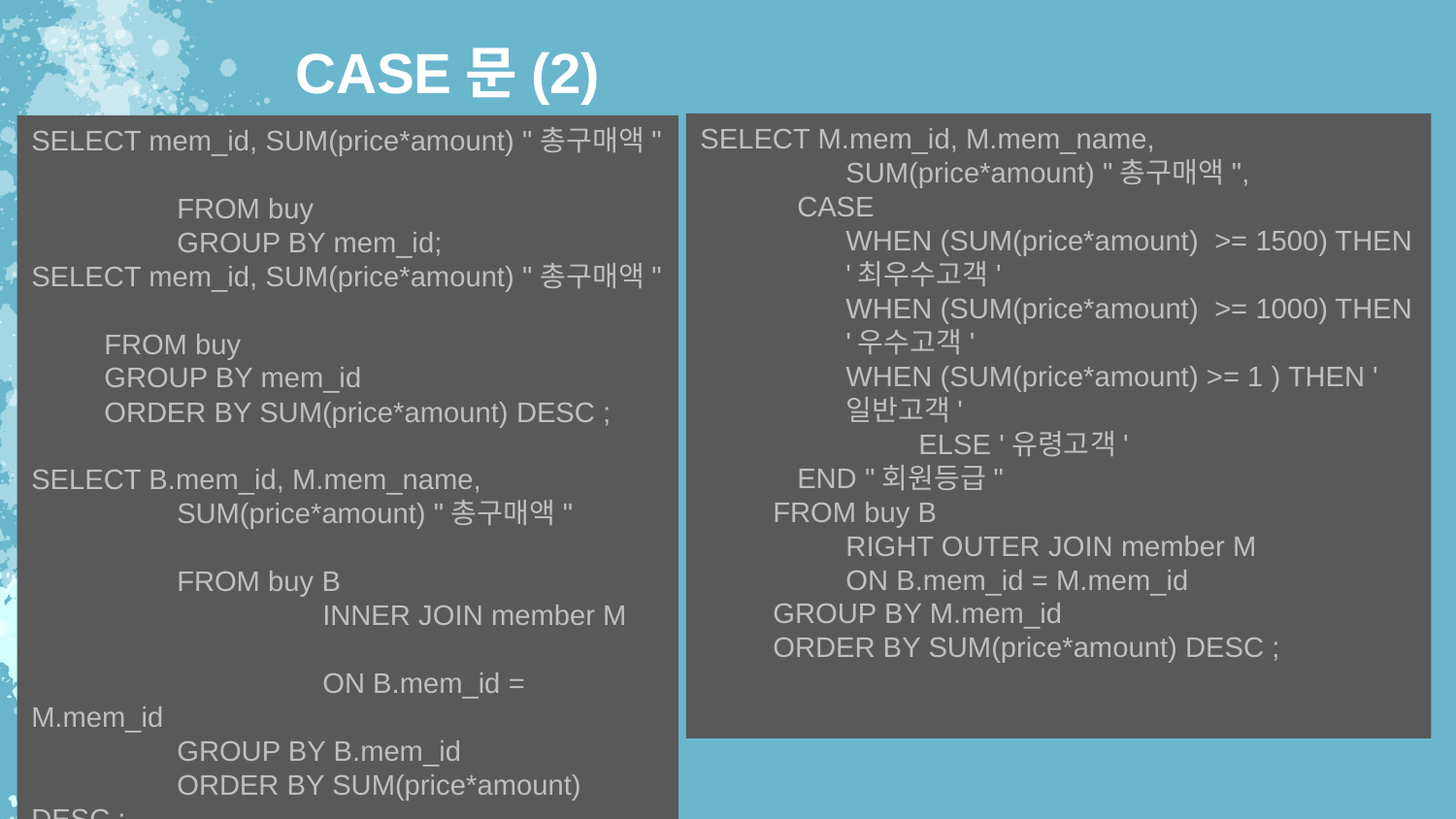

CASE문(2)
SELECT M.mem_id, M.mem_name,
	SUM(price*amount) "총구매액",
   CASE
WHEN (SUM(price*amount)  >= 1500) THEN '최우수고객'
WHEN (SUM(price*amount)  >= 1000) THEN '우수고객'
WHEN (SUM(price*amount) >= 1 ) THEN '일반고객'
	ELSE '유령고객'
   END "회원등급"
FROM buy B
RIGHT OUTER JOIN member M
ON B.mem_id = M.mem_id
GROUP BY M.mem_id
ORDER BY SUM(price*amount) DESC ;

SELECT mem_id, SUM(price*amount) "총구매액"
	FROM buy
	GROUP BY mem_id;
SELECT mem_id, SUM(price*amount) "총구매액"
FROM buy
GROUP BY mem_id
ORDER BY SUM(price*amount) DESC ;

SELECT B.mem_id, M.mem_name,
	SUM(price*amount) "총구매액"

	FROM buy B
		INNER JOIN member M
		ON B.mem_id = M.mem_id
	GROUP BY B.mem_id
	ORDER BY SUM(price*amount) DESC ;